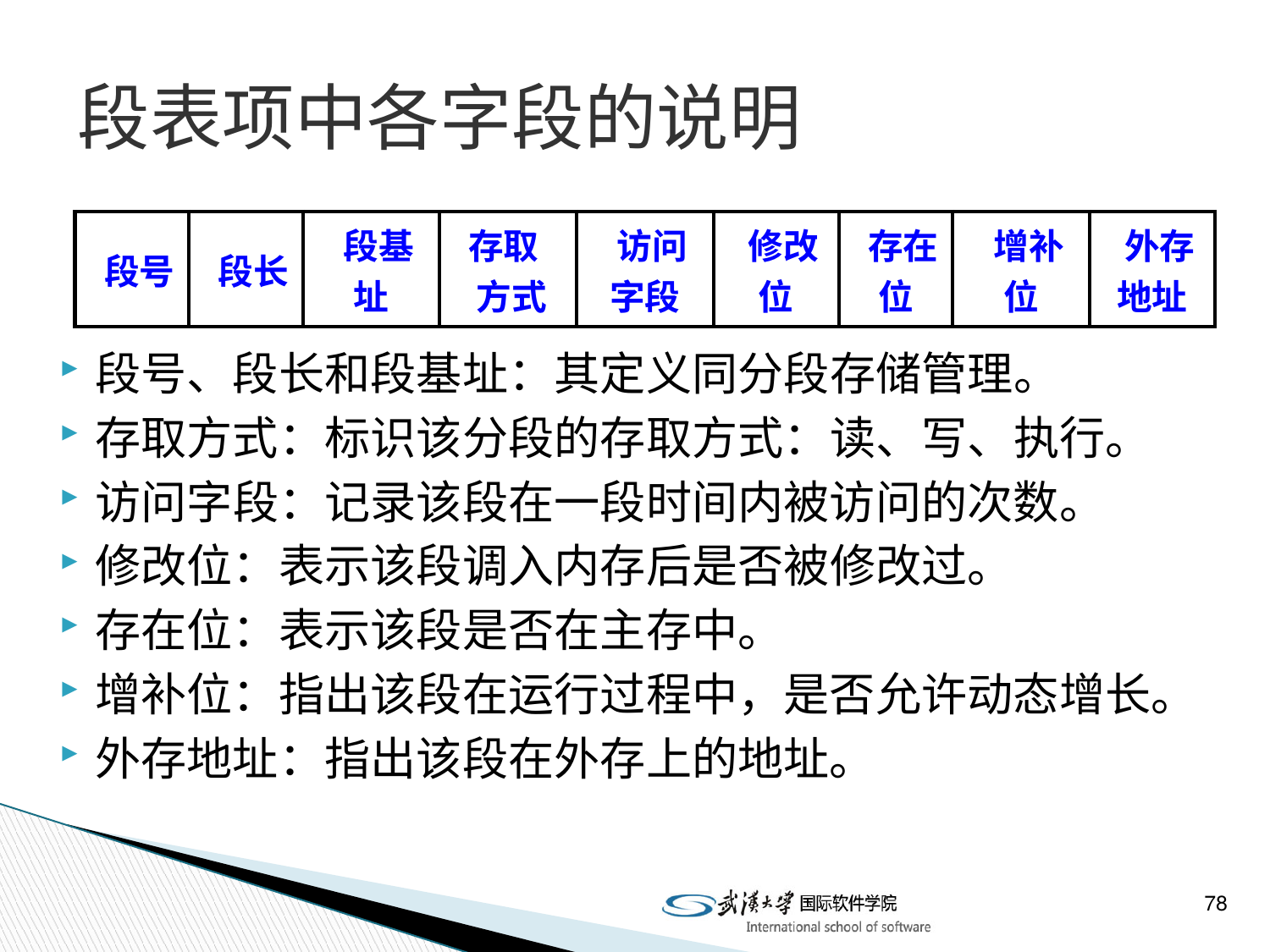

# 段表项中各字段的说明
| 段号 | 段长 | 段基址 | 存取 方式 | 访问字段 | 修改位 | 存在位 | 增补位 | 外存地址 |
| --- | --- | --- | --- | --- | --- | --- | --- | --- |
段号、段长和段基址：其定义同分段存储管理。
存取方式：标识该分段的存取方式：读、写、执行。
访问字段：记录该段在一段时间内被访问的次数。
修改位：表示该段调入内存后是否被修改过。
存在位：表示该段是否在主存中。
增补位：指出该段在运行过程中，是否允许动态增长。
外存地址：指出该段在外存上的地址。